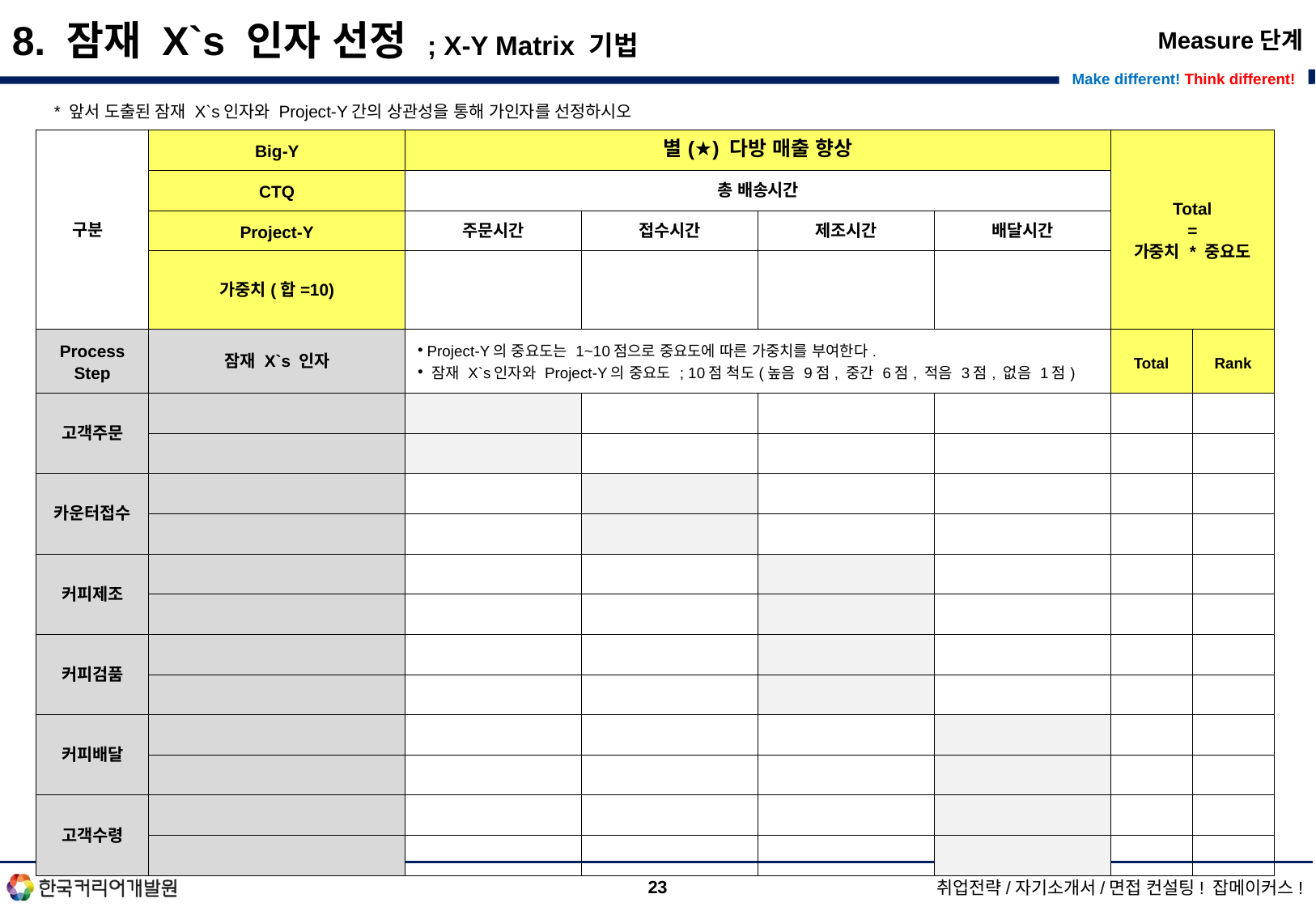

8. 잠재 X`s 인자 선정 ; X-Y Matrix 기법
Measure단계
* 앞서 도출된 잠재 X`s인자와 Project-Y간의 상관성을 통해 가인자를 선정하시오
| 구분 | Big-Y | 별(★) 다방 매출 향상 |  |  |  | Total = 가중치 \* 중요도 |  |
| --- | --- | --- | --- | --- | --- | --- | --- |
|  | CTQ | 총 배송시간 |  |  |  |  |  |
|  | Project-Y | 주문시간 | 접수시간 | 제조시간 | 배달시간 |  |  |
|  | 가중치(합=10) |  |  |  |  |  |  |
| Process Step | 잠재 X`s 인자 | Project-Y의 중요도는 1~10점으로 중요도에 따른 가중치를 부여한다. 잠재 X`s인자와 Project-Y의 중요도 ; 10점 척도(높음 9점, 중간 6점, 적음 3점, 없음 1점) |  |  |  | Total | Rank |
| 고객주문 |  |  |  |  |  |  |  |
|  |  |  |  |  |  |  |  |
| 카운터접수 |  |  |  |  |  |  |  |
|  |  |  |  |  |  |  |  |
| 커피제조 |  |  |  |  |  |  |  |
|  |  |  |  |  |  |  |  |
| 커피검품 |  |  |  |  |  |  |  |
|  |  |  |  |  |  |  |  |
| 커피배달 |  |  |  |  |  |  |  |
|  |  |  |  |  |  |  |  |
| 고객수령 |  |  |  |  |  |  |  |
|  |  |  |  |  |  |  |  |